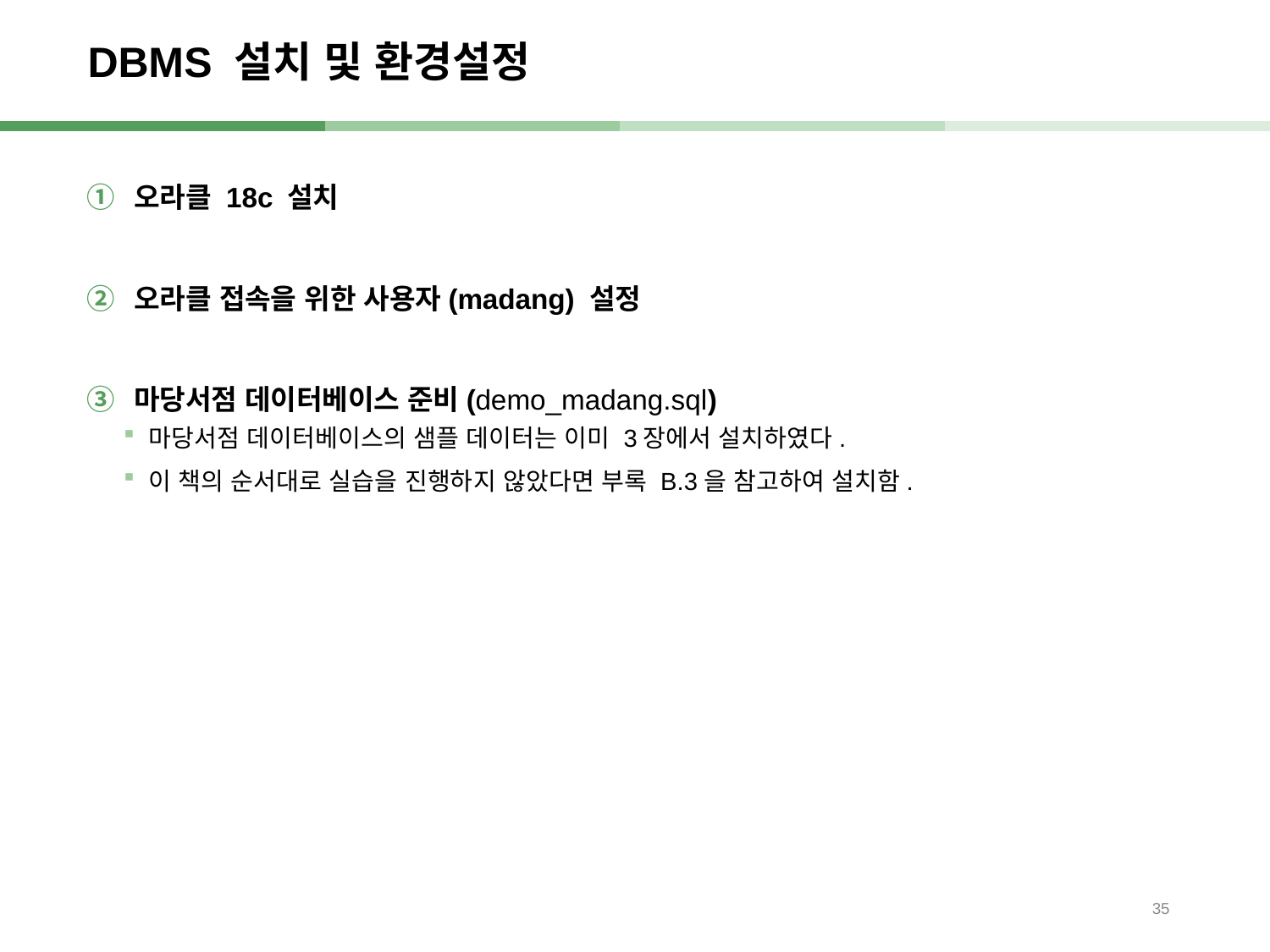

# DBMS 설치 및 환경설정
오라클 18c 설치

오라클 접속을 위한 사용자(madang) 설정

마당서점 데이터베이스 준비(demo_madang.sql)
마당서점 데이터베이스의 샘플 데이터는 이미 3장에서 설치하였다.
이 책의 순서대로 실습을 진행하지 않았다면 부록 B.3을 참고하여 설치함.

35